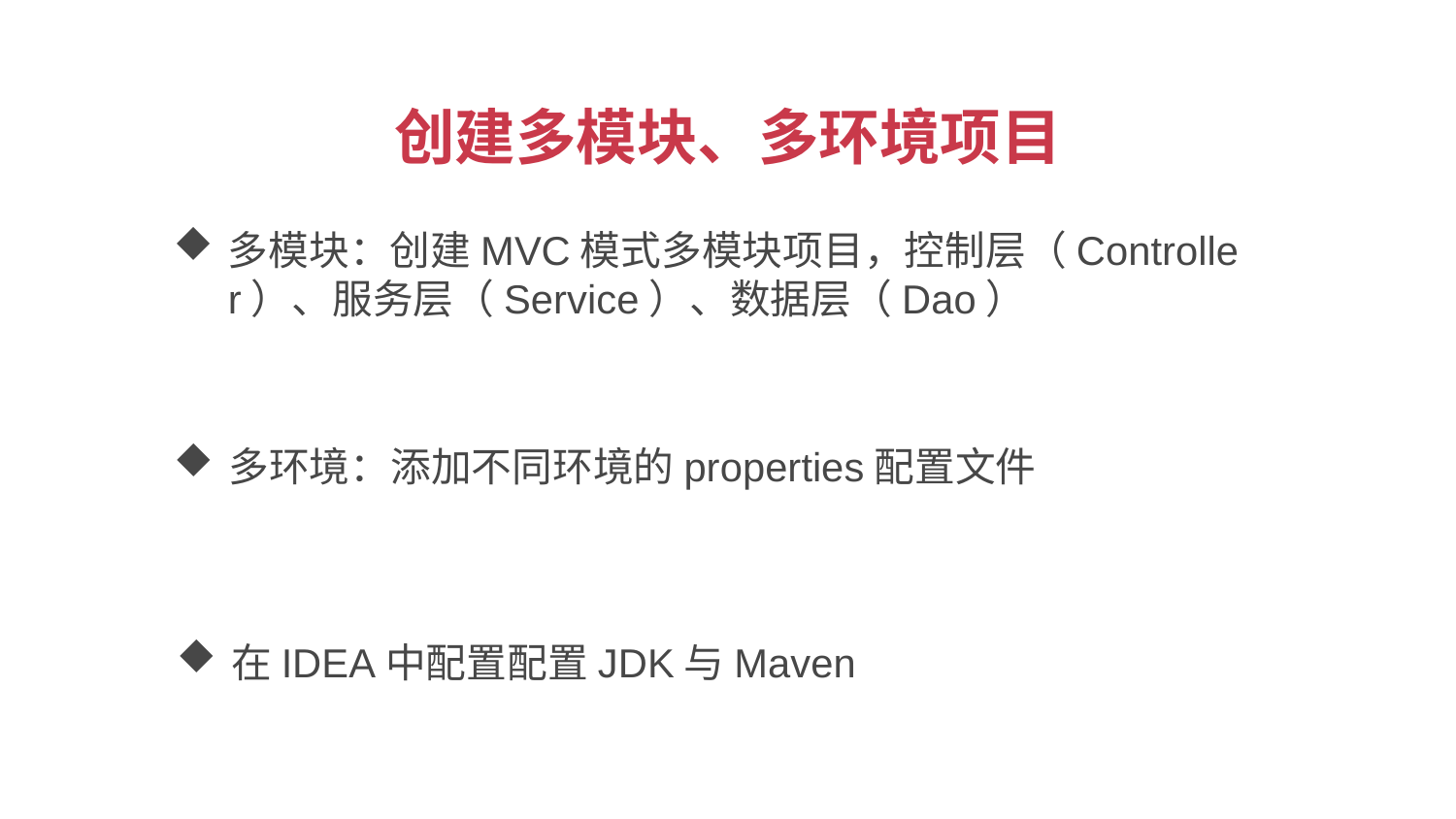

创建多模块、多环境项目
多模块：创建MVC模式多模块项目，控制层（Controller）、服务层（Service）、数据层（Dao）
多环境：添加不同环境的properties配置文件
在IDEA中配置配置JDK与Maven